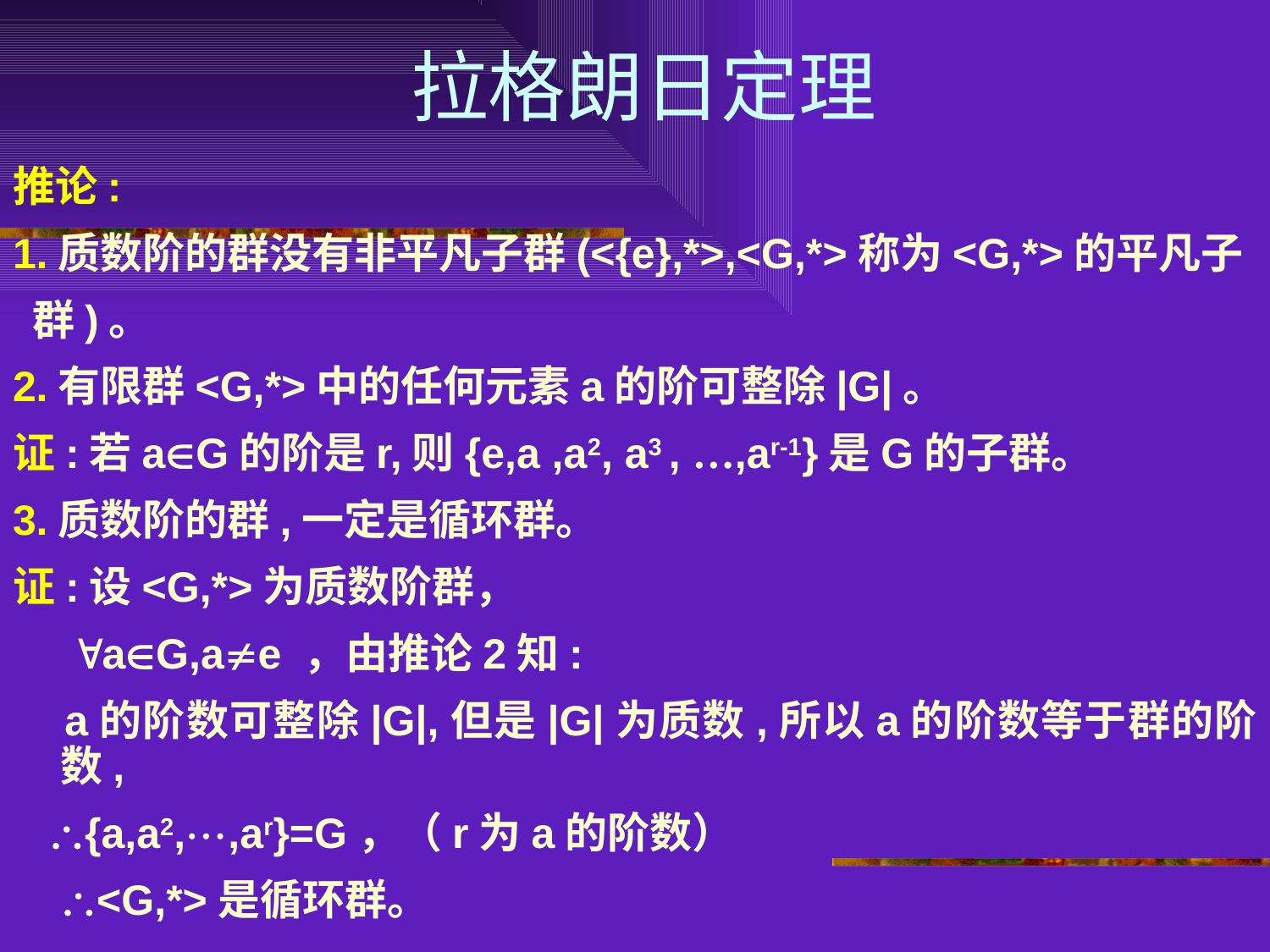

# 拉格朗日定理
推论:
1.质数阶的群没有非平凡子群(<{e},*>,<G,*>称为<G,*>的平凡子
 群)。
2.有限群<G,*>中的任何元素a的阶可整除|G|。
证:若a∈G的阶是r,则{e,a ,a2, a3 , …,ar-1}是G的子群。
3.质数阶的群,一定是循环群。
证:设<G,*>为质数阶群，
     ∀a∈G,a≠e ，由推论2知:
    a的阶数可整除|G|,但是|G|为质数,所以a的阶数等于群的阶数,
   ∴{a,a2,…,ar}=G，（r为a的阶数）
    ∴<G,*>是循环群。